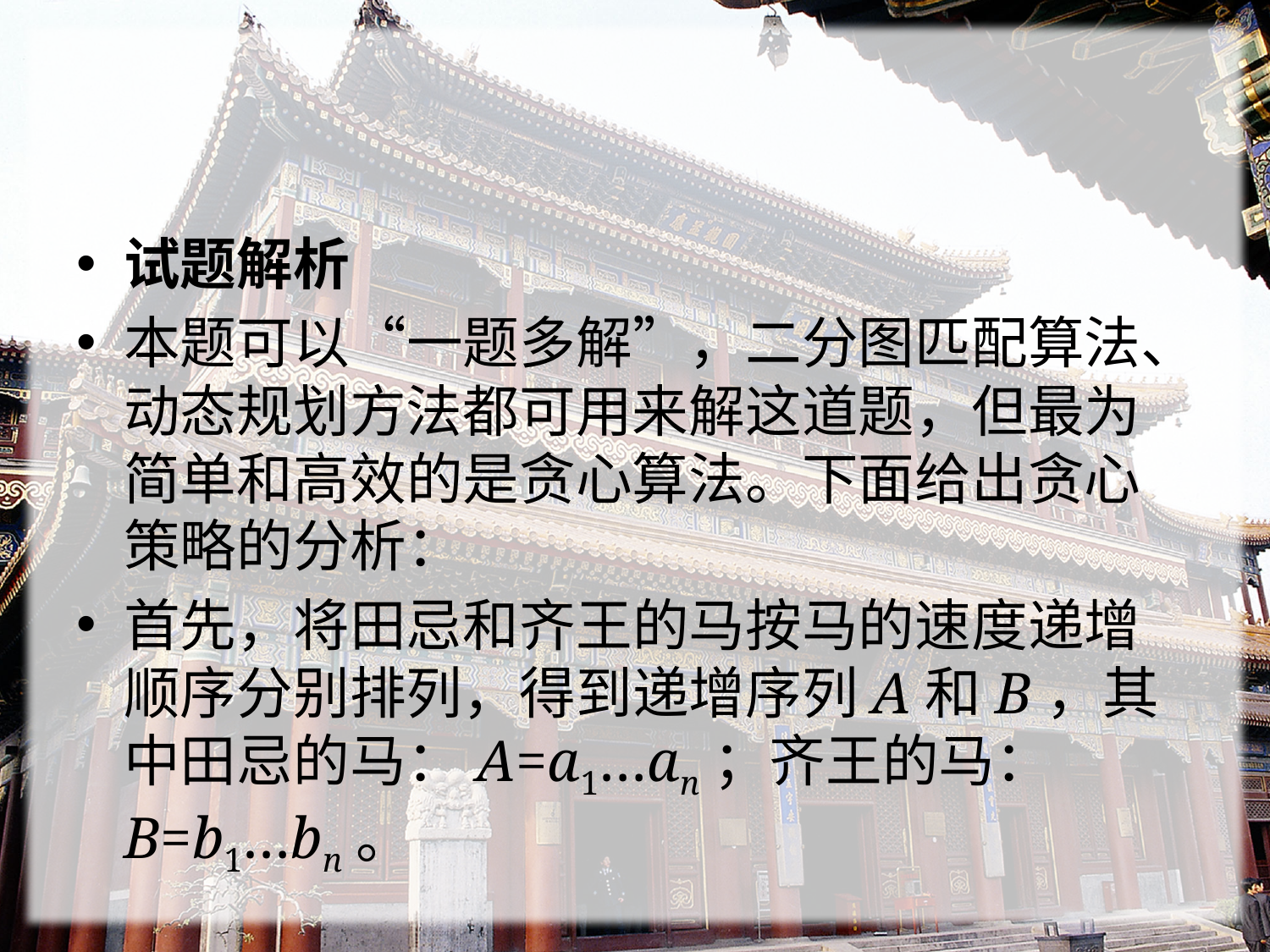

#
试题解析
本题可以“一题多解”，二分图匹配算法、动态规划方法都可用来解这道题，但最为简单和高效的是贪心算法。下面给出贪心策略的分析：
首先，将田忌和齐王的马按马的速度递增顺序分别排列，得到递增序列A和B，其中田忌的马：A=a1…an；齐王的马：B=b1…bn。